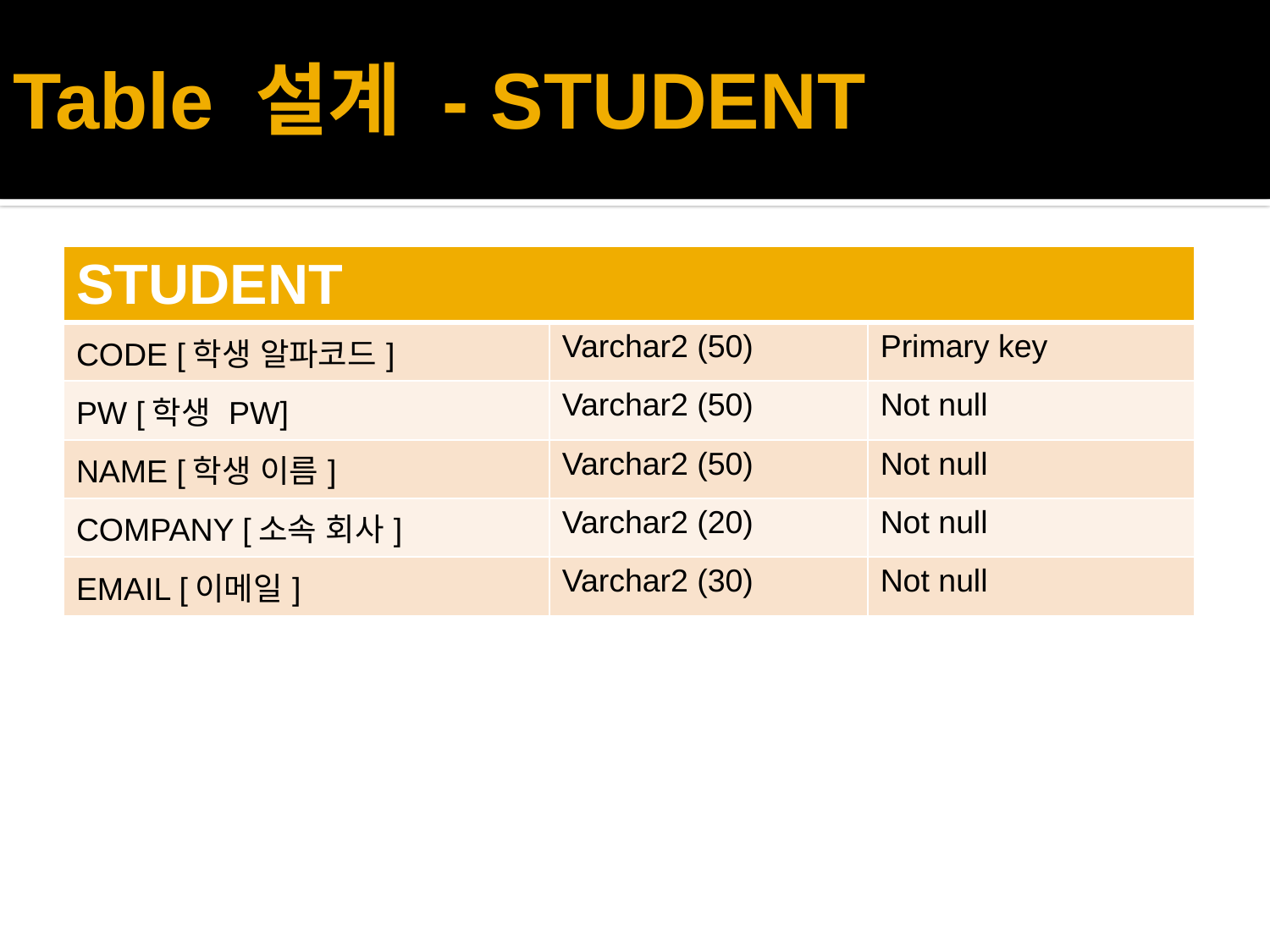

# Table 설계 - STUDENT
| STUDENT |  |  |
| --- | --- | --- |
| CODE [학생 알파코드] | Varchar2 (50) | Primary key |
| PW [학생 PW] | Varchar2 (50) | Not null |
| NAME [학생 이름] | Varchar2 (50) | Not null |
| COMPANY [소속 회사] | Varchar2 (20) | Not null |
| EMAIL [이메일] | Varchar2 (30) | Not null |